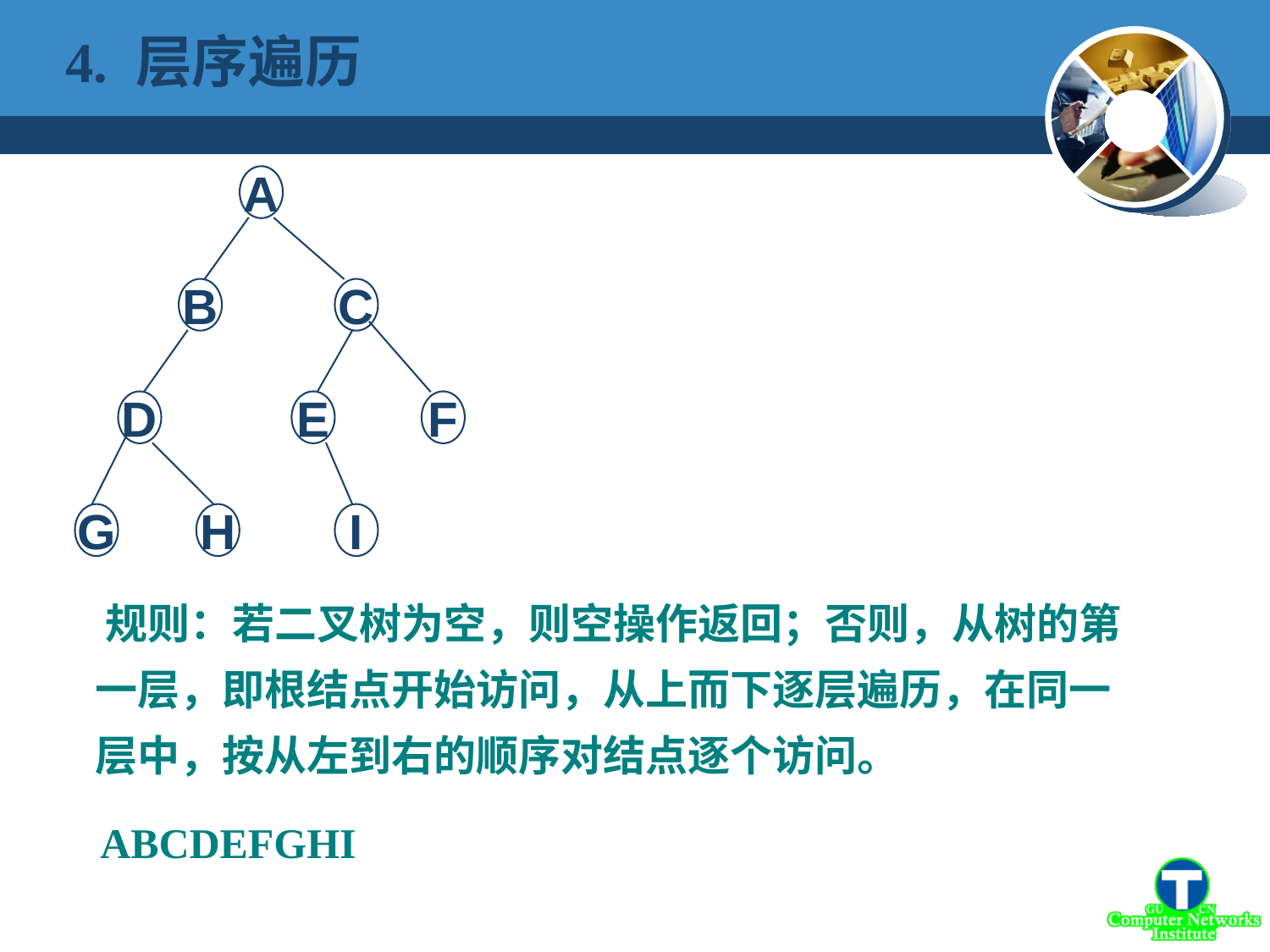

# 4. 层序遍历
A

B
C

D
E
F

G
H
I
     规则：若二叉树为空，则空操作返回；否则，从树的第一层，即根结点开始访问，从上而下逐层遍历，在同一层中，按从左到右的顺序对结点逐个访问。
     ABCDEFGHI